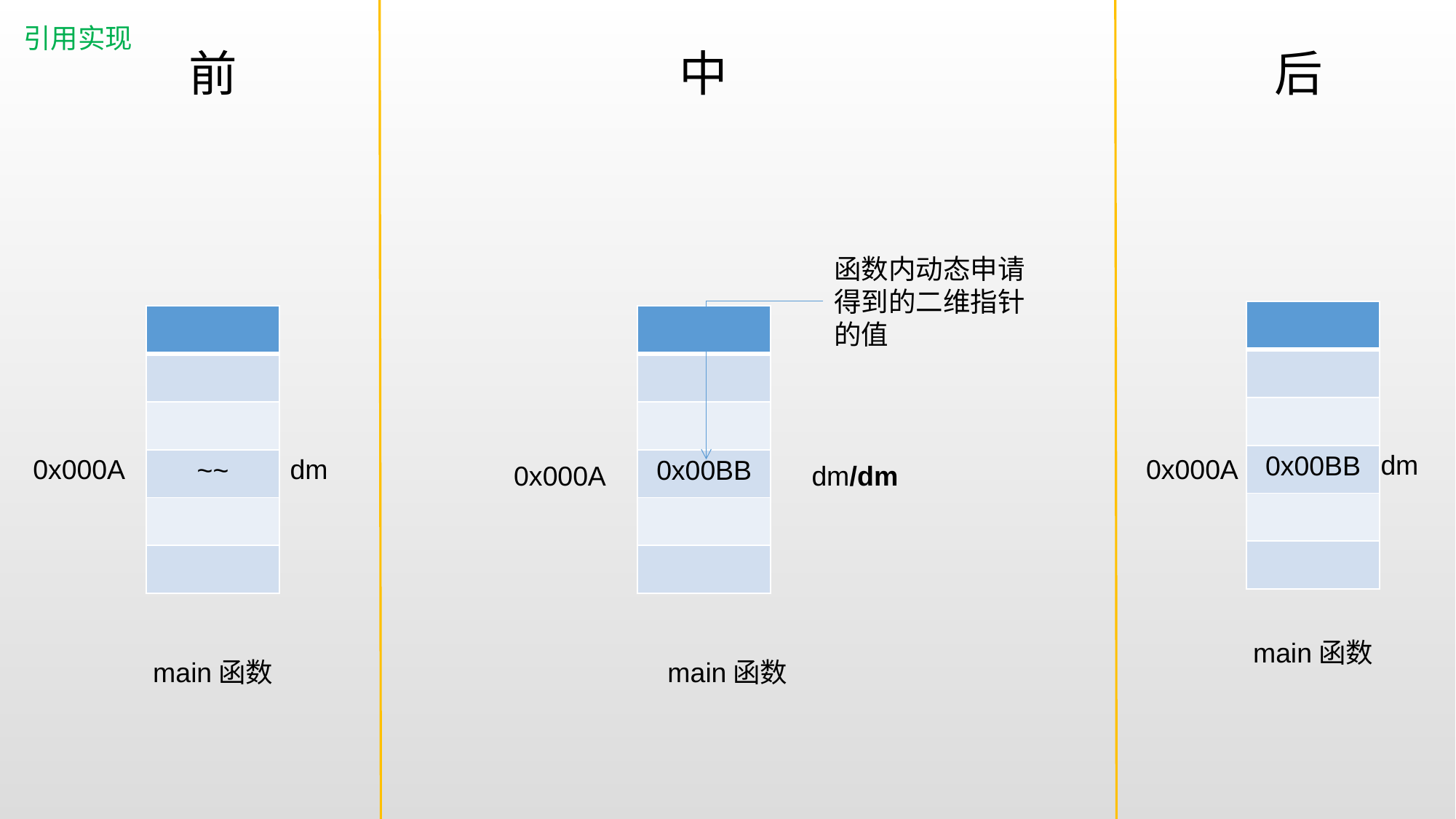

引用实现
前
中
后
函数内动态申请得到的二维指针的值
|  |
| --- |
|  |
|  |
| 0x00BB |
|  |
|  |
|  |
| --- |
|  |
|  |
| ~~ |
|  |
|  |
|  |
| --- |
|  |
|  |
| 0x00BB |
|  |
|  |
dm
0x000A
dm
0x000A
0x000A
dm/dm
main函数
main函数
main函数